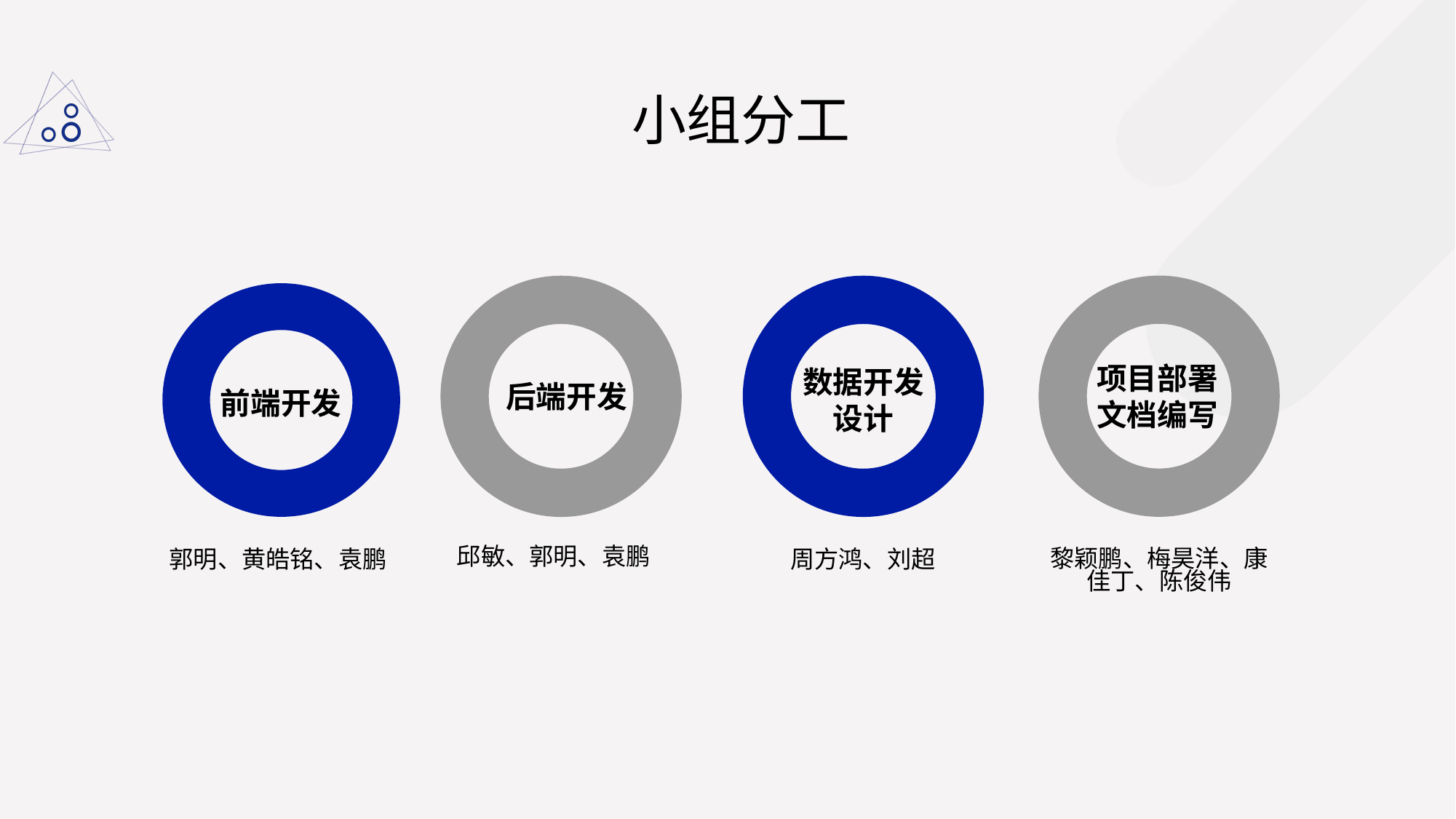

# 小组分工

项目部署
文档编写
黎颖鹏、梅昊洋、康佳丁、陈俊伟

后端开发
邱敏、郭明、袁鹏

数据开发设计
周方鸿、刘超

前端开发
郭明、黄皓铭、袁鹏